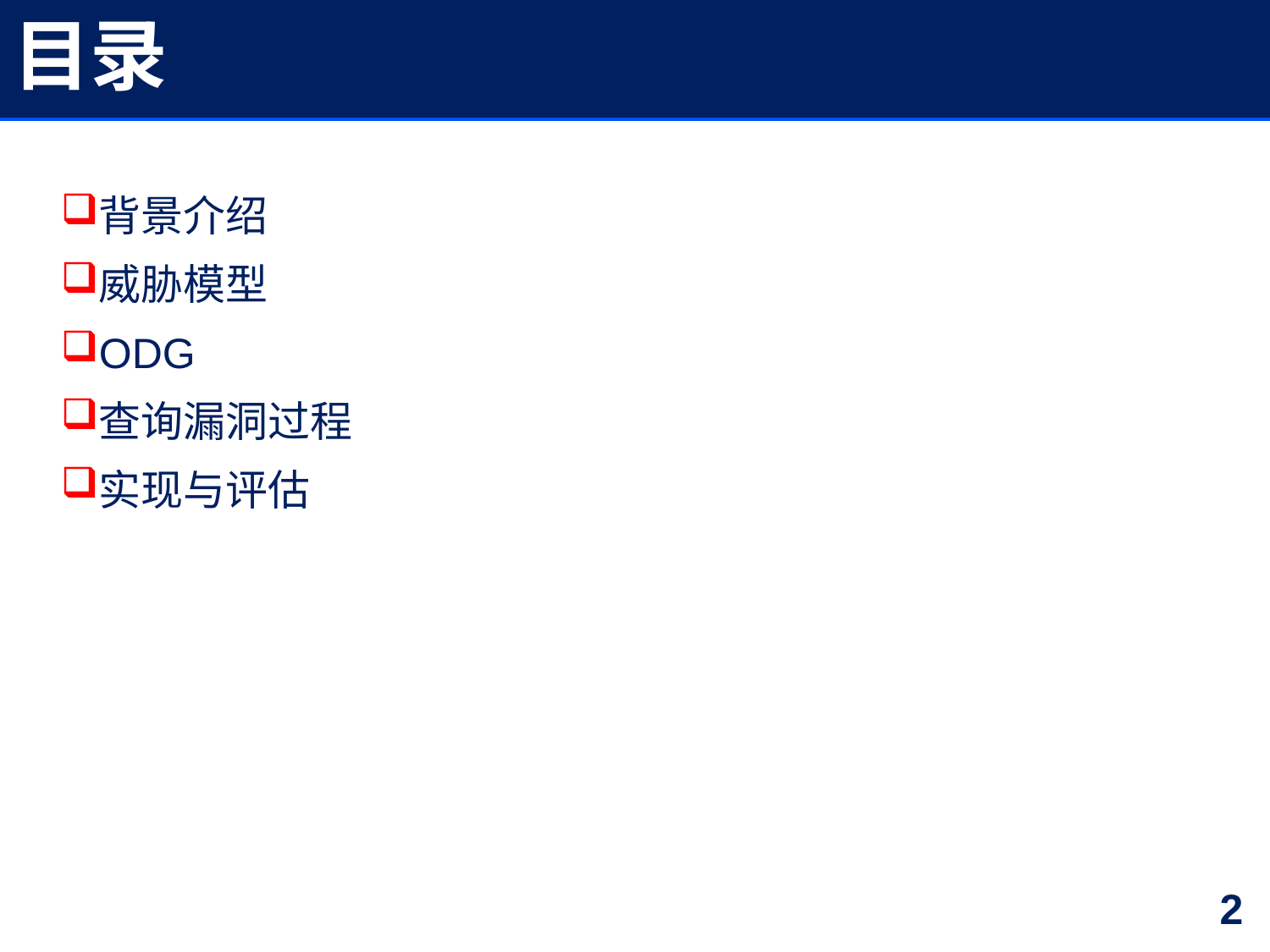

# 目录
背景介绍
威胁模型
ODG
查询漏洞过程
实现与评估

2